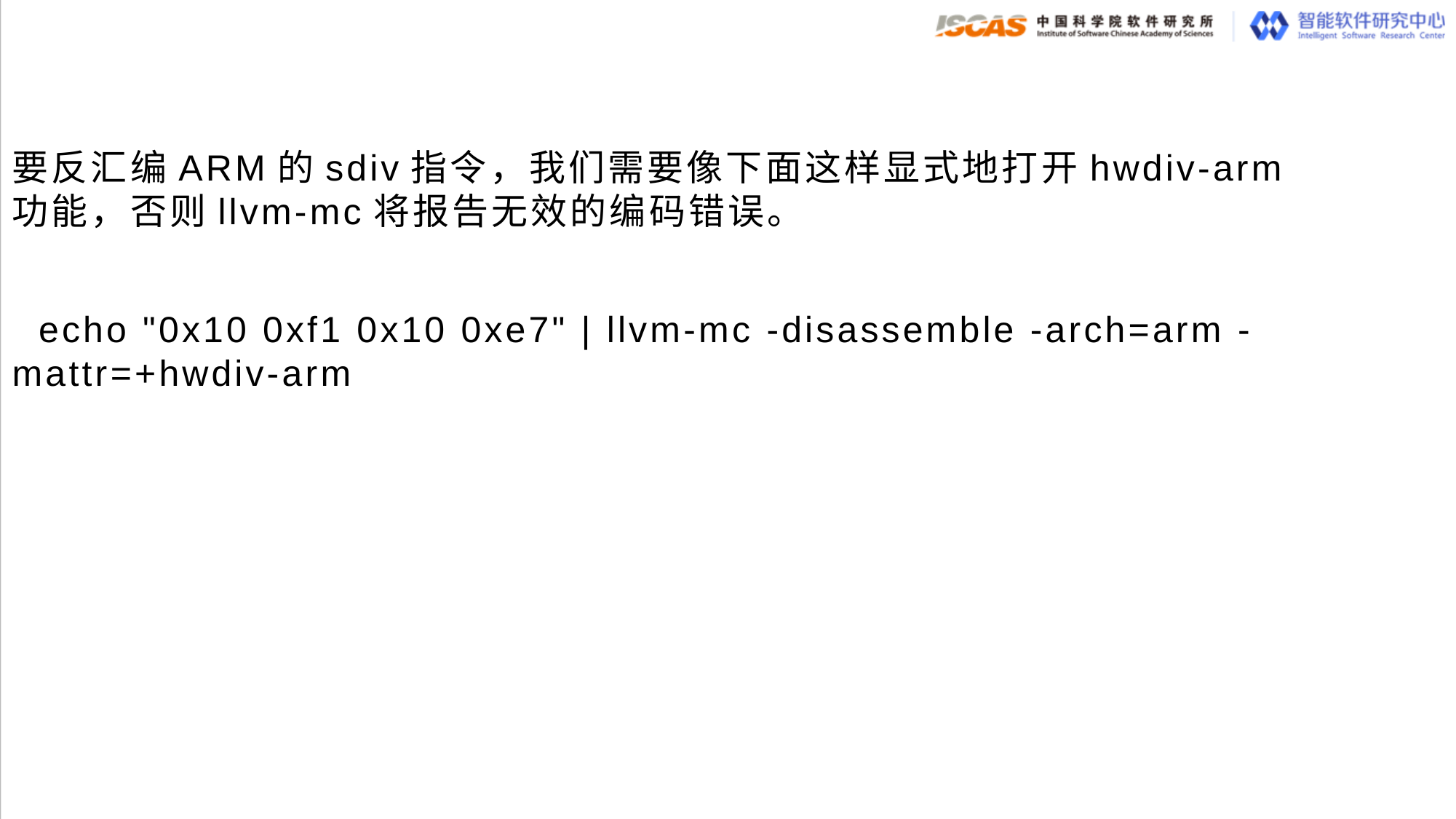

要反汇编ARM的sdiv指令，我们需要像下面这样显式地打开hwdiv-arm功能，否则llvm-mc将报告无效的编码错误。

  echo "0x10 0xf1 0x10 0xe7" | llvm-mc -disassemble -arch=arm -mattr=+hwdiv-arm